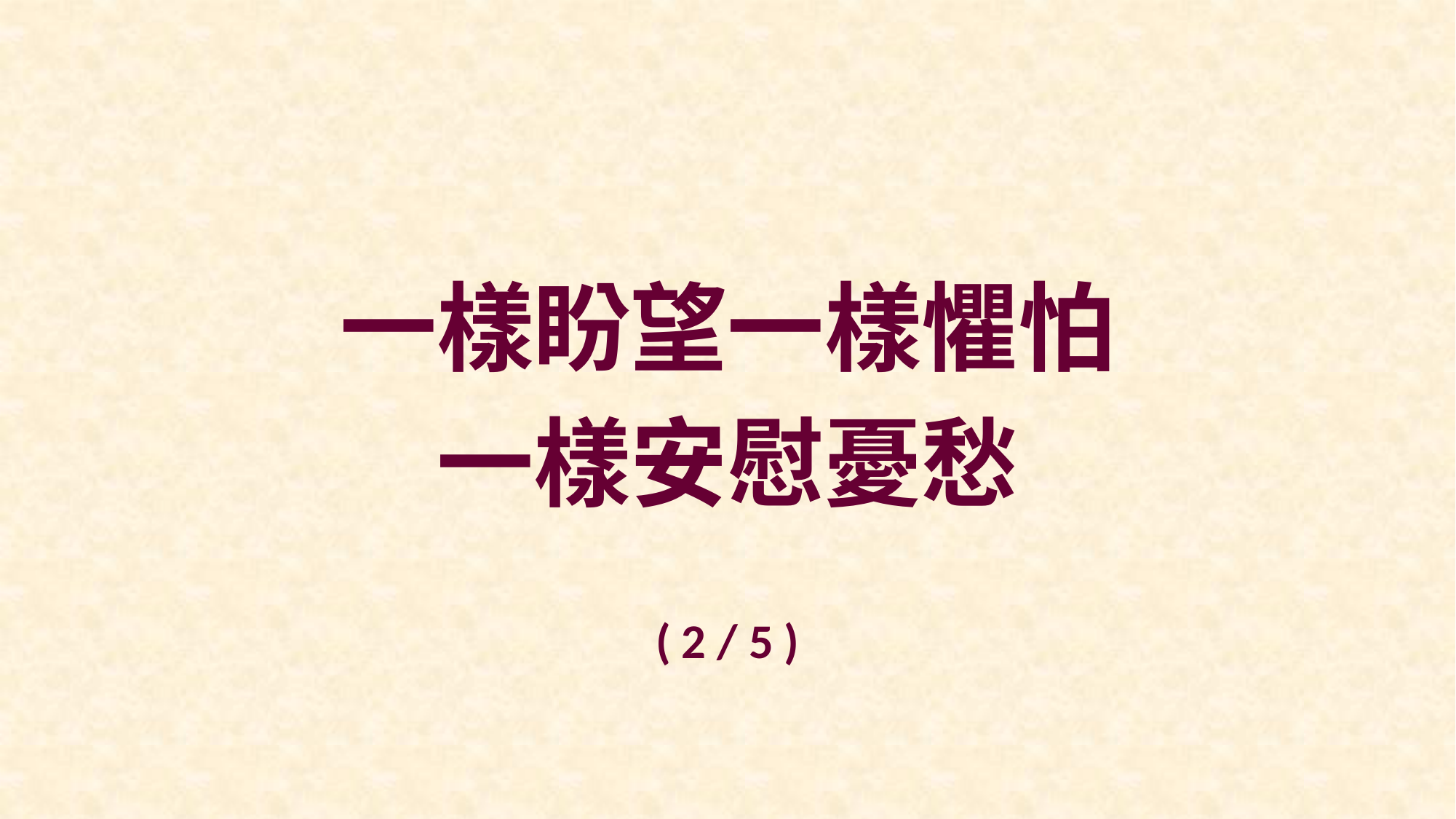

一樣盼望一樣懼怕
一樣安慰憂愁
( 2 / 5 )